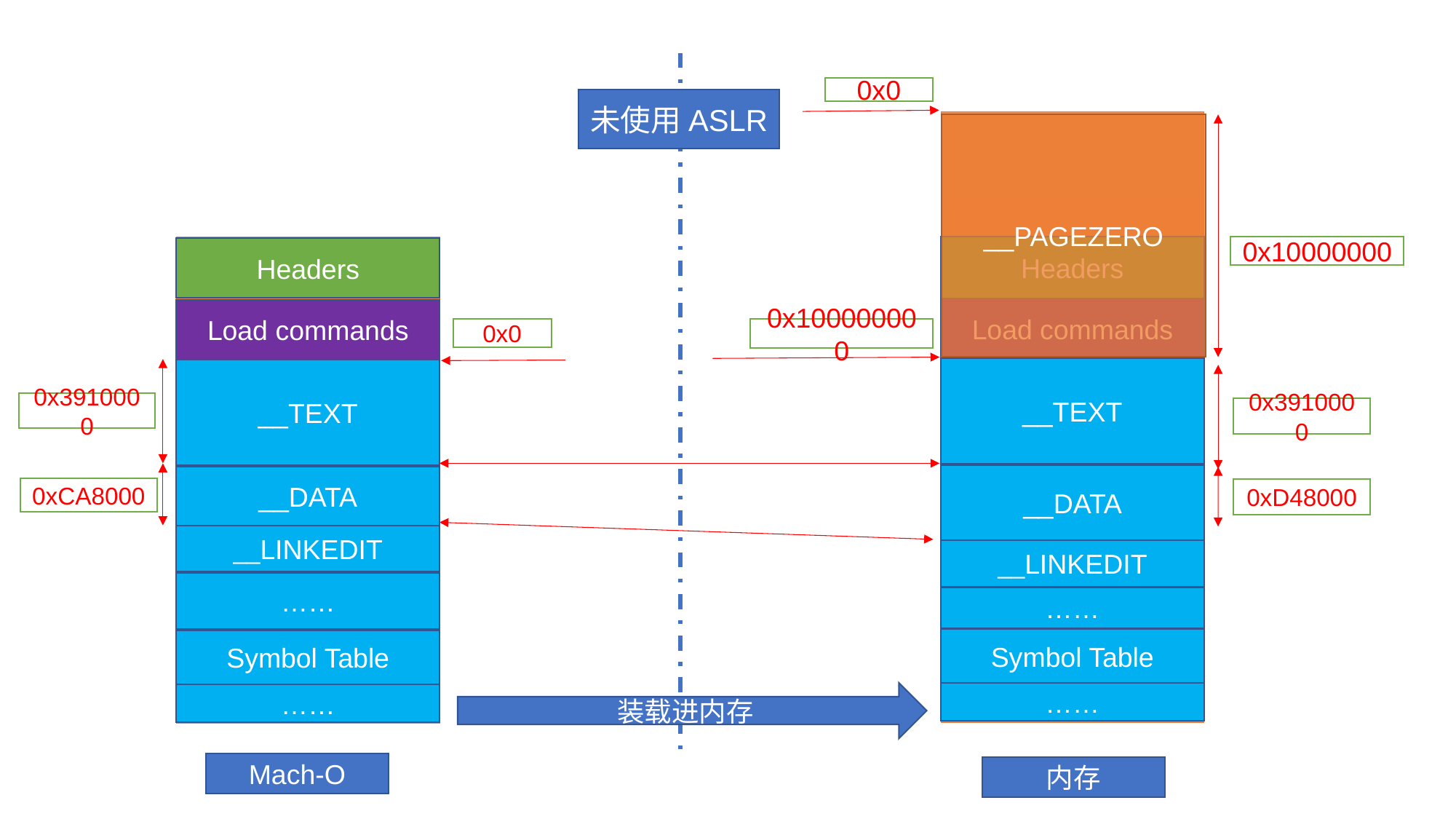

0x0
未使用ASLR

Headers
Load commands
__TEXT
__DATA
__LINKEDIT
……
Symbol Table
……
__PAGEZERO
0x10000000
0x3910000
0xD48000
0x100000000

Headers
Load commands
__TEXT
__DATA
__LINKEDIT
……
Symbol Table
……
0x0
0x3910000
0xCA8000
装载进内存
Mach-O
内存